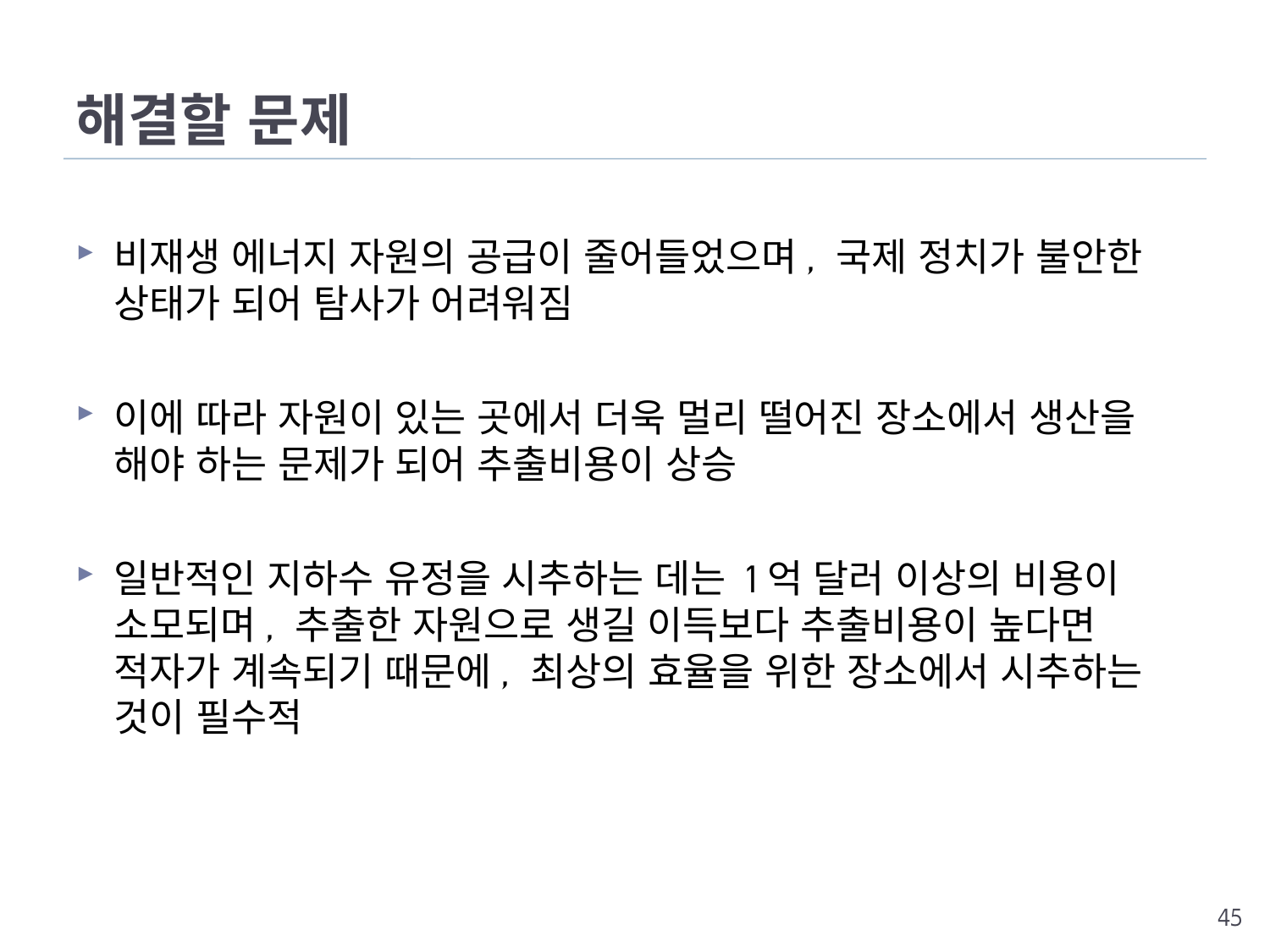

# 해결할 문제

비재생 에너지 자원의 공급이 줄어들었으며, 국제 정치가 불안한 상태가 되어 탐사가 어려워짐

이에 따라 자원이 있는 곳에서 더욱 멀리 떨어진 장소에서 생산을 해야 하는 문제가 되어 추출비용이 상승

일반적인 지하수 유정을 시추하는 데는 1억 달러 이상의 비용이 소모되며, 추출한 자원으로 생길 이득보다 추출비용이 높다면 적자가 계속되기 때문에, 최상의 효율을 위한 장소에서 시추하는 것이 필수적

45